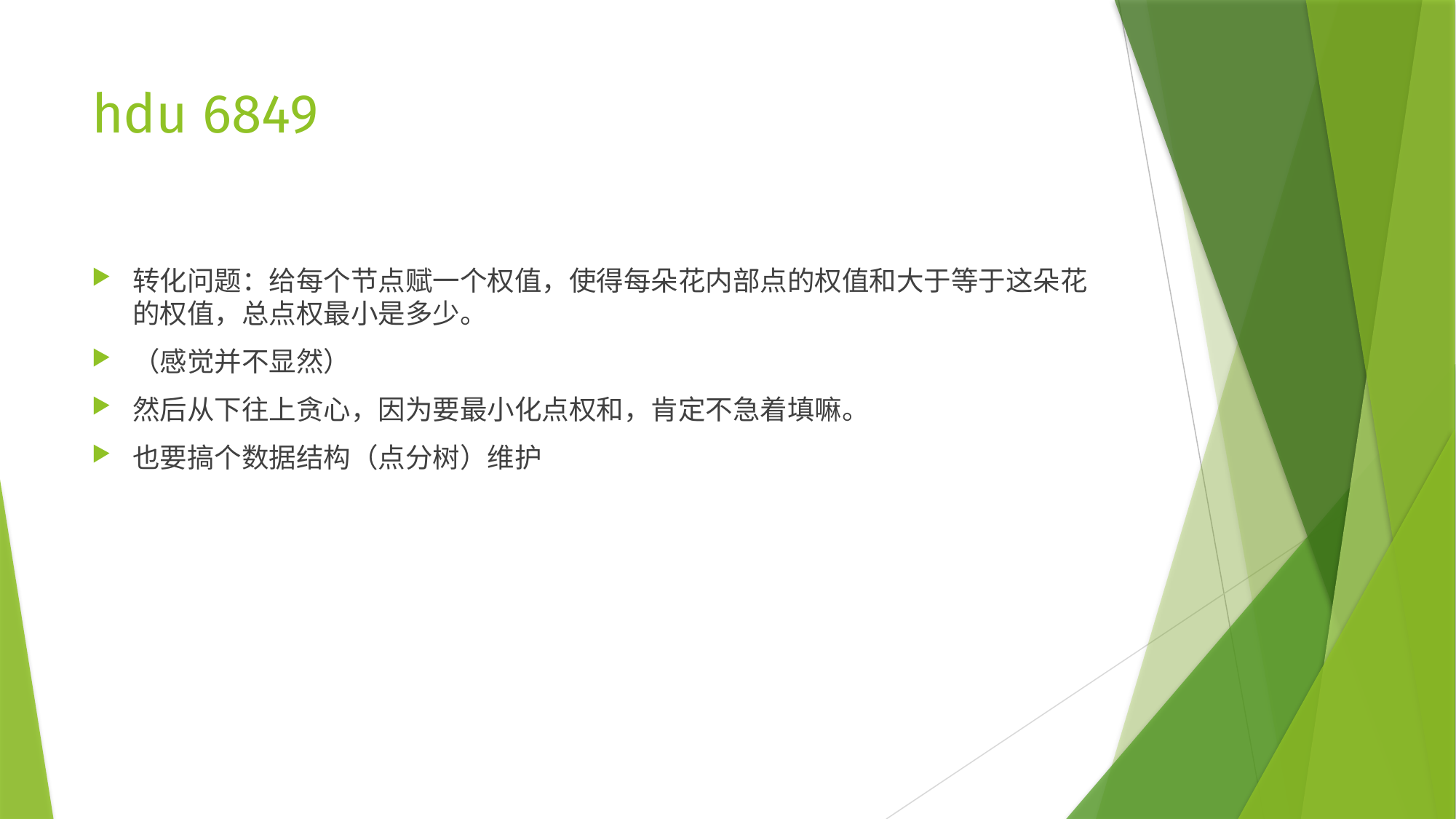

# hdu 6849
转化问题：给每个节点赋一个权值，使得每朵花内部点的权值和大于等于这朵花的权值，总点权最小是多少。
（感觉并不显然）
然后从下往上贪心，因为要最小化点权和，肯定不急着填嘛。
也要搞个数据结构（点分树）维护